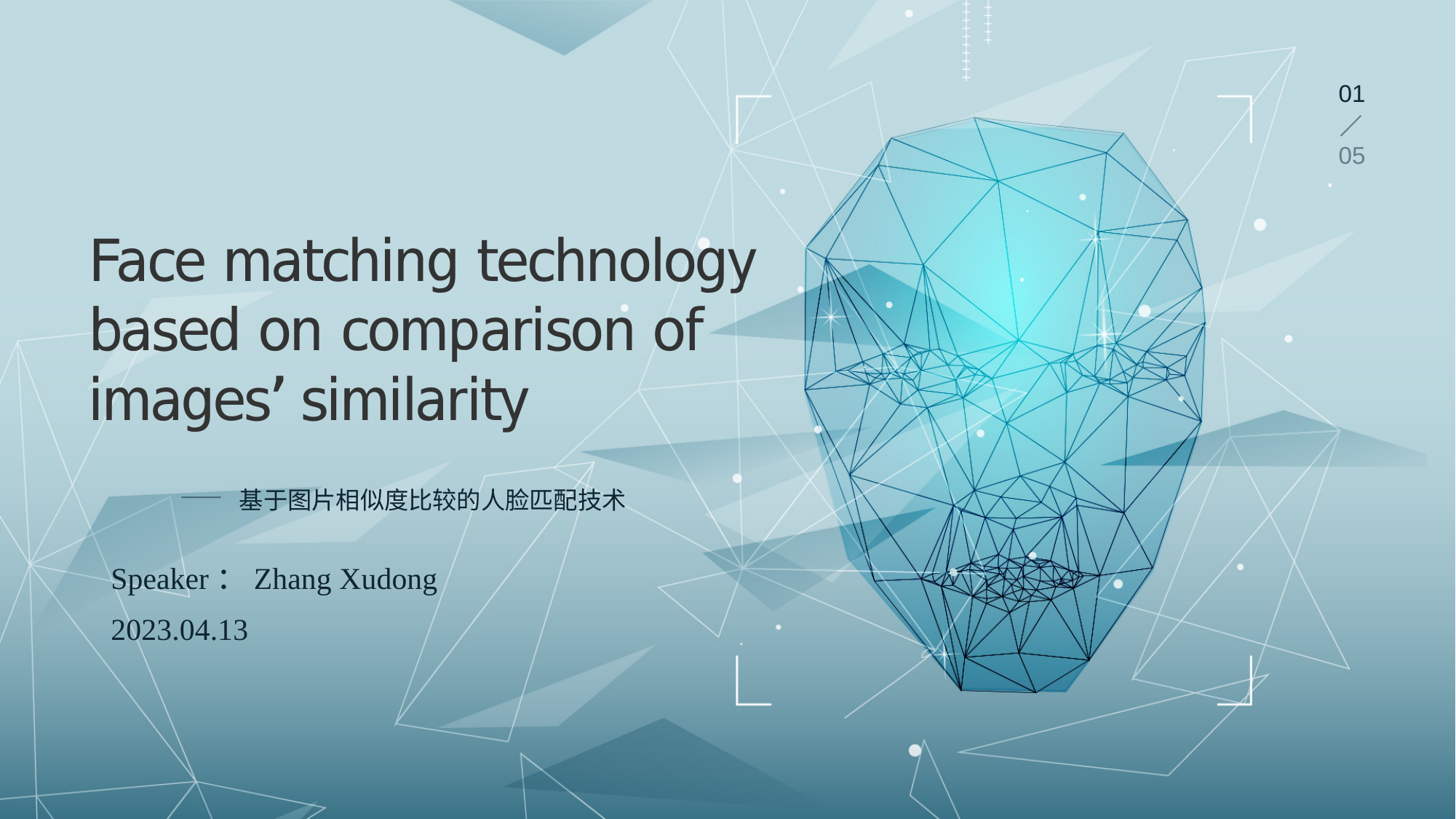

01
05
# Face matching technology based on comparison of images’ similarity
基于图片相似度比较的人脸匹配技术
Speaker：Zhang Xudong
2023.04.13